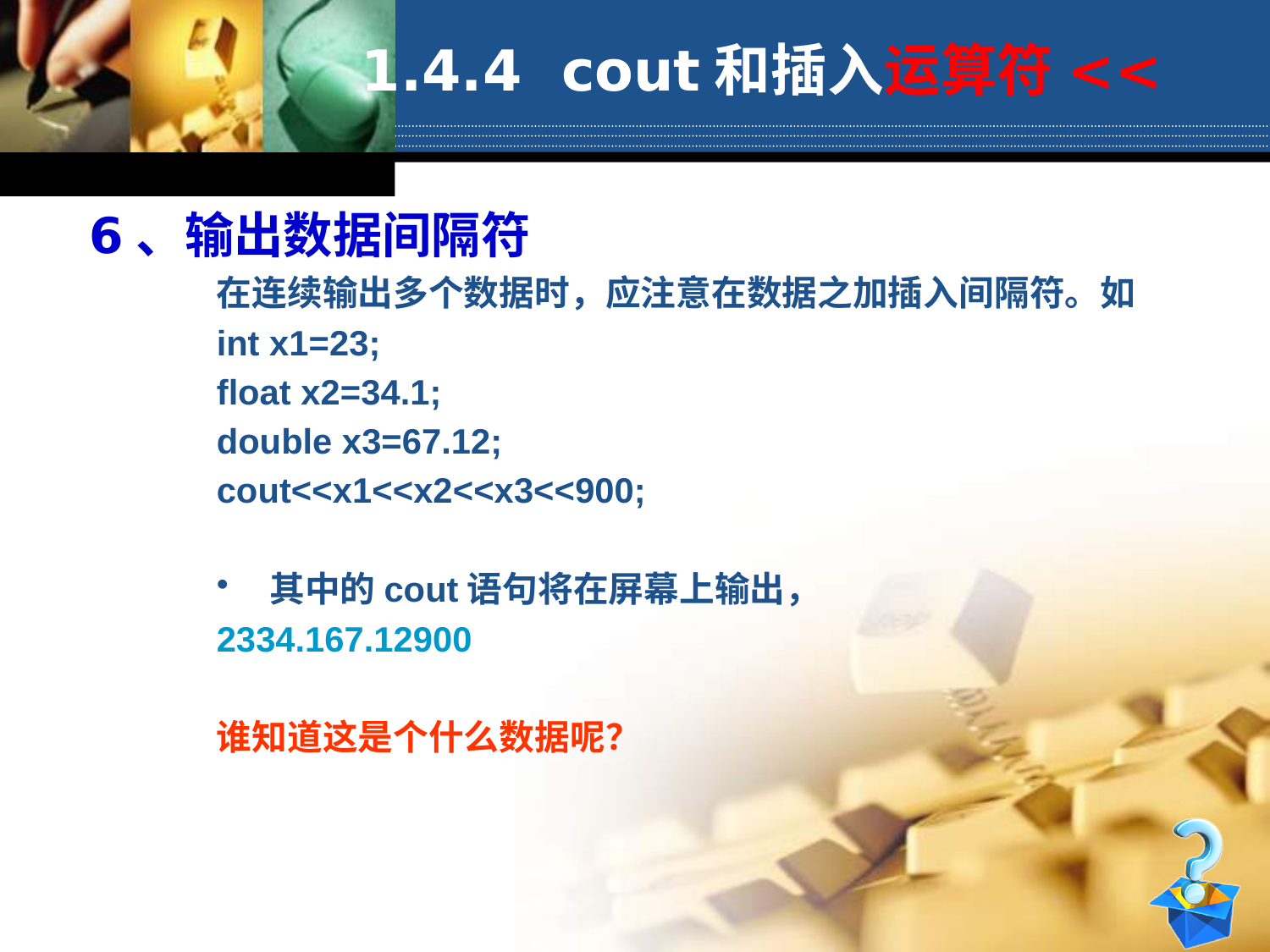

1.4.4  cout和插入运算符<<
6、输出数据间隔符
在连续输出多个数据时，应注意在数据之加插入间隔符。如
int x1=23;
float x2=34.1;
double x3=67.12;
cout<<x1<<x2<<x3<<900;

其中的cout语句将在屏幕上输出，
2334.167.12900

谁知道这是个什么数据呢？